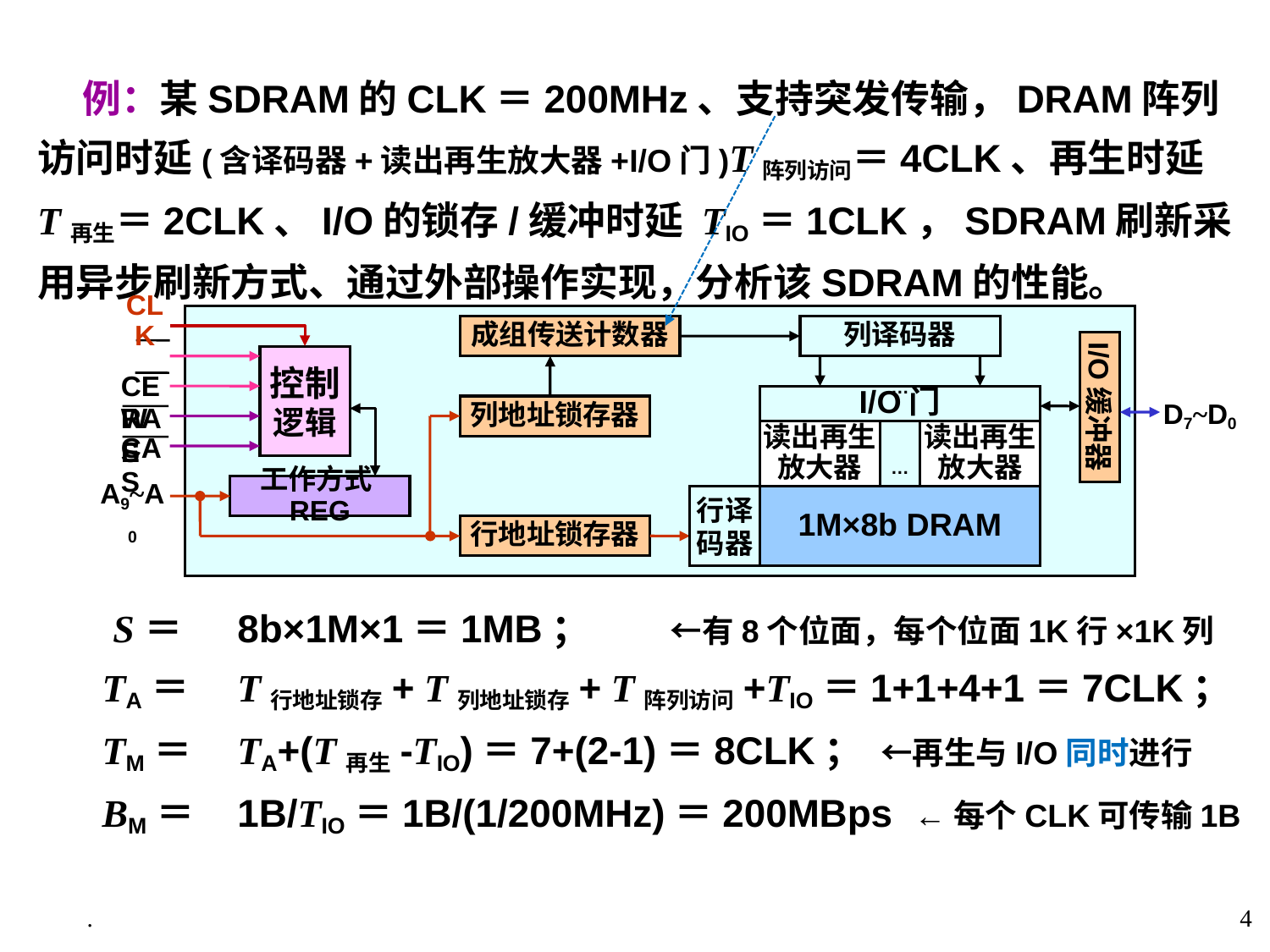

例：某SDRAM的CLK＝200MHz、支持突发传输，DRAM阵列访问时延(含译码器+读出再生放大器+I/O门)T阵列访问＝4CLK、再生时延T再生＝2CLK、I/O的锁存/缓冲时延 TIO＝1CLK，SDRAM刷新采用异步刷新方式、通过外部操作实现，分析该SDRAM的性能。

CLK
列译码器
成组传送计数器
I/O缓冲器
 CE

控制
逻辑

…

 WE

I/O门
D7~D0
列地址锁存器
RAS

读出再生放大器
读出再生放大器
CAS
…

A9~A0
工作方式REG
行译码器
1M×8b DRAM

行地址锁存器

       S＝
      TA＝
      TM＝
      BM＝
8b×1M×1＝1MB；         ←有8个位面，每个位面1K行×1K列
T行地址锁存+ T列地址锁存+ T阵列访问+TIO＝1+1+4+1＝7CLK；
TA+(T再生-TIO)＝7+(2-1)＝8CLK；  ←再生与I/O同时进行
1B/TIO＝1B/(1/200MHz)＝200MBps  ←每个CLK可传输1B
.
4